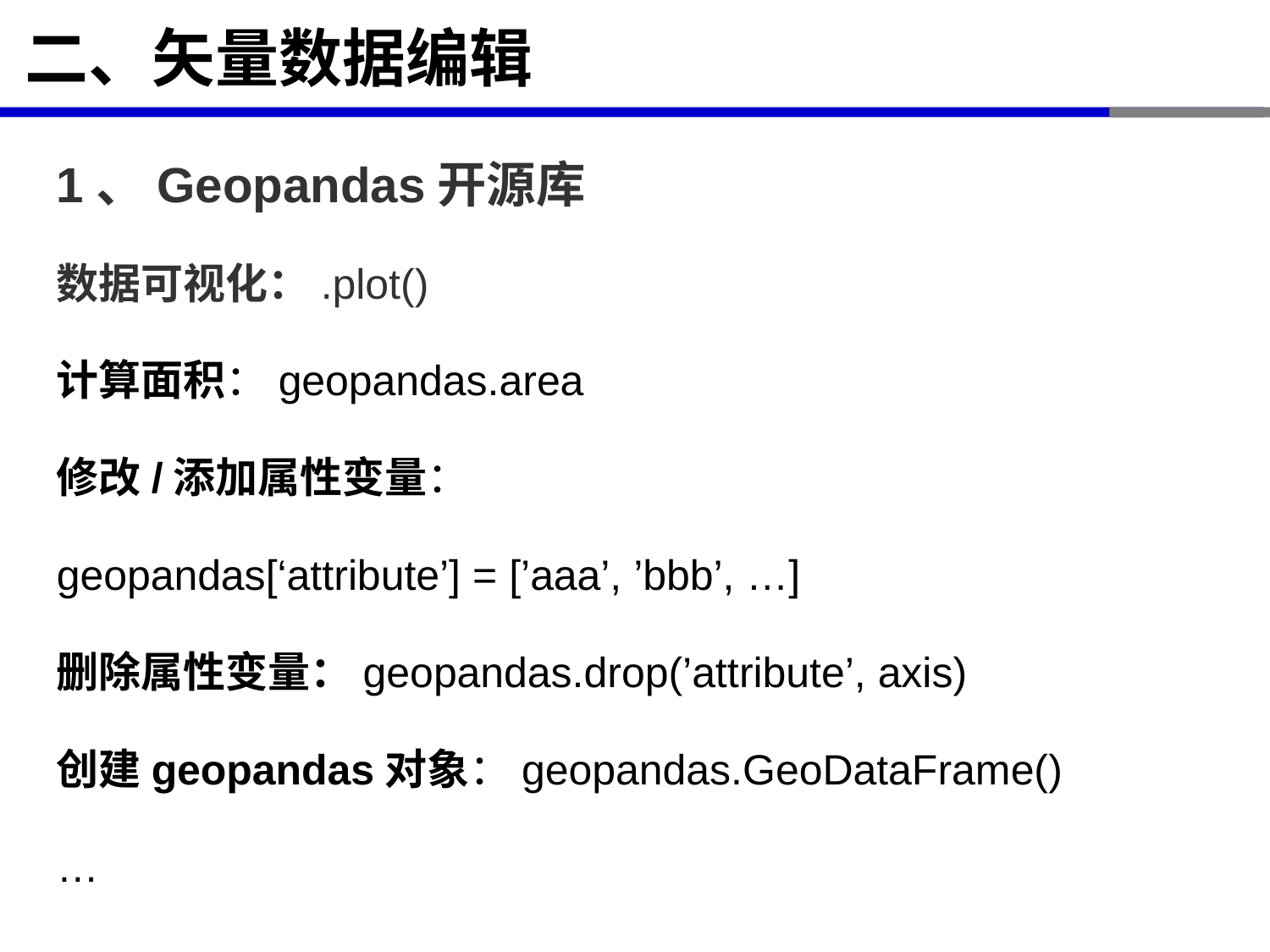

# 二、矢量数据编辑
1、Geopandas开源库
数据可视化：.plot()
计算面积：geopandas.area
修改/添加属性变量：
geopandas[‘attribute’] = [’aaa’, ’bbb’, …]
删除属性变量：geopandas.drop(’attribute’, axis)
创建geopandas对象：geopandas.GeoDataFrame()
…